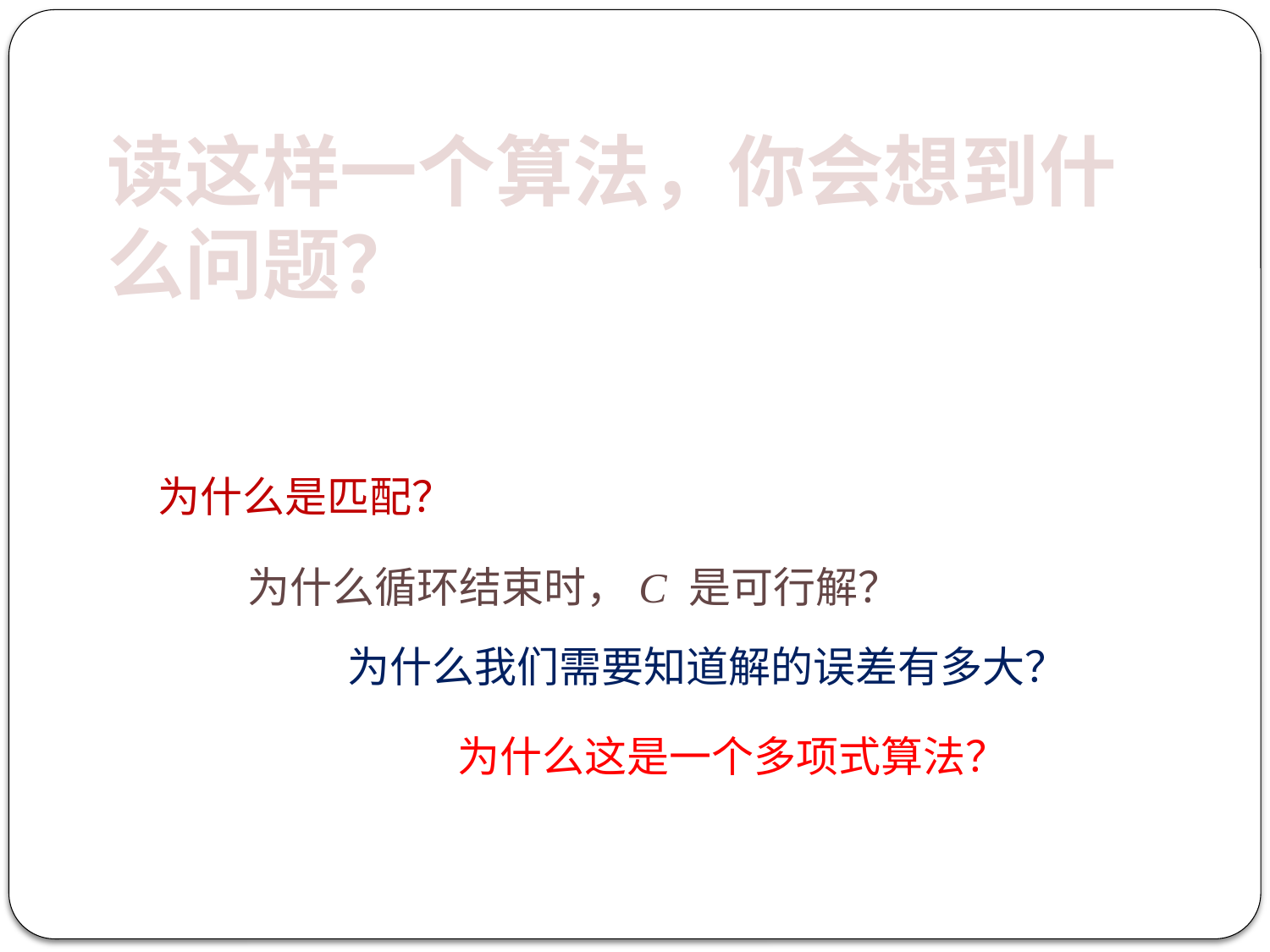

读这样一个算法，你会想到什么问题？
为什么是匹配？
为什么循环结束时，C 是可行解？
为什么我们需要知道解的误差有多大？
为什么这是一个多项式算法？